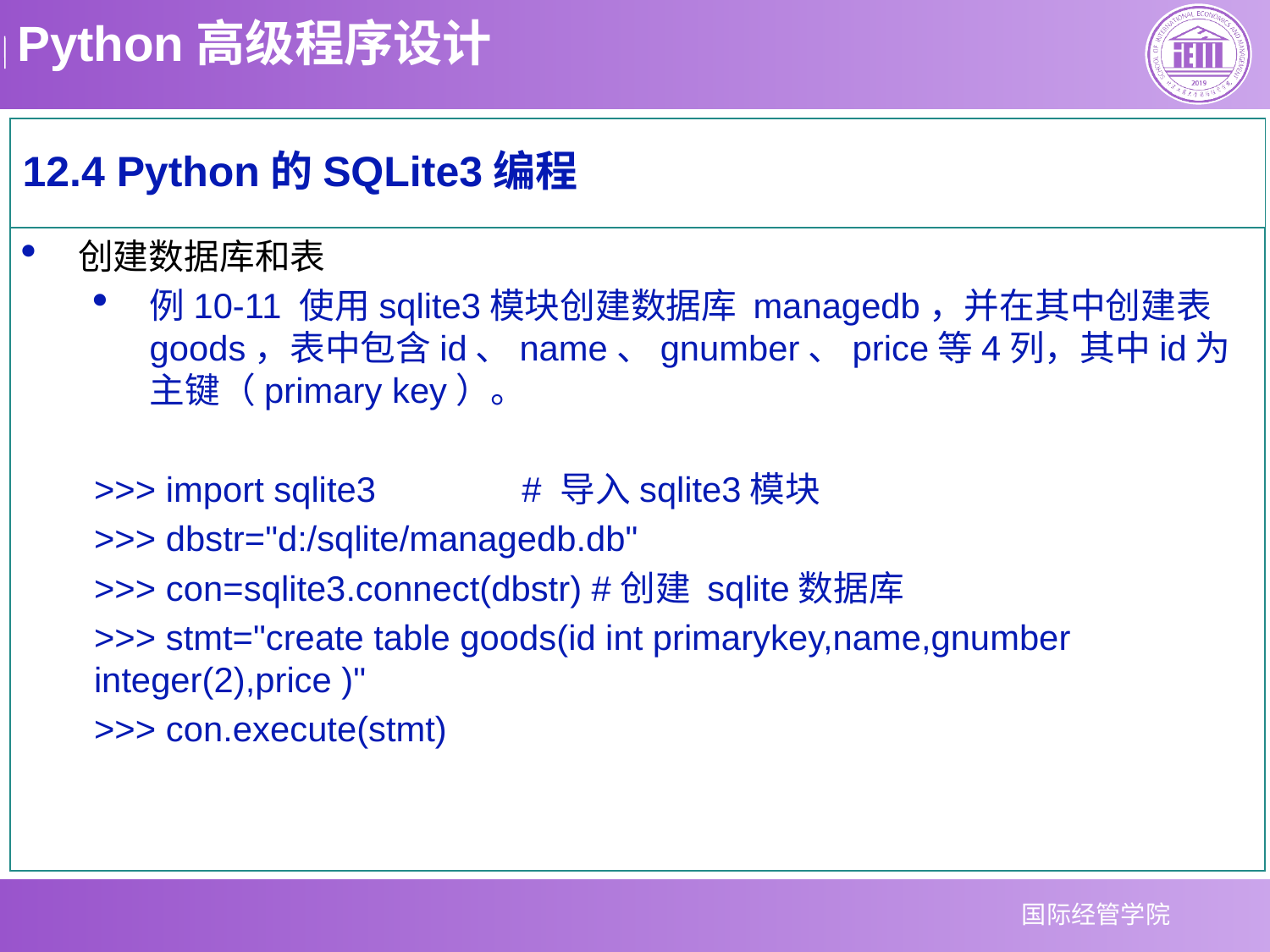

12.4 Python的SQLite3编程
创建数据库和表
例10-11 使用sqlite3模块创建数据库 managedb，并在其中创建表goods，表中包含id、name、gnumber、price等4列，其中id为主键（primary key）。

>>> import sqlite3               # 导入sqlite3模块
>>> dbstr="d:/sqlite/managedb.db"
>>> con=sqlite3.connect(dbstr) #创建 sqlite数据库
>>> stmt="create table goods(id int primarykey,name,gnumber integer(2),price )"
>>> con.execute(stmt)